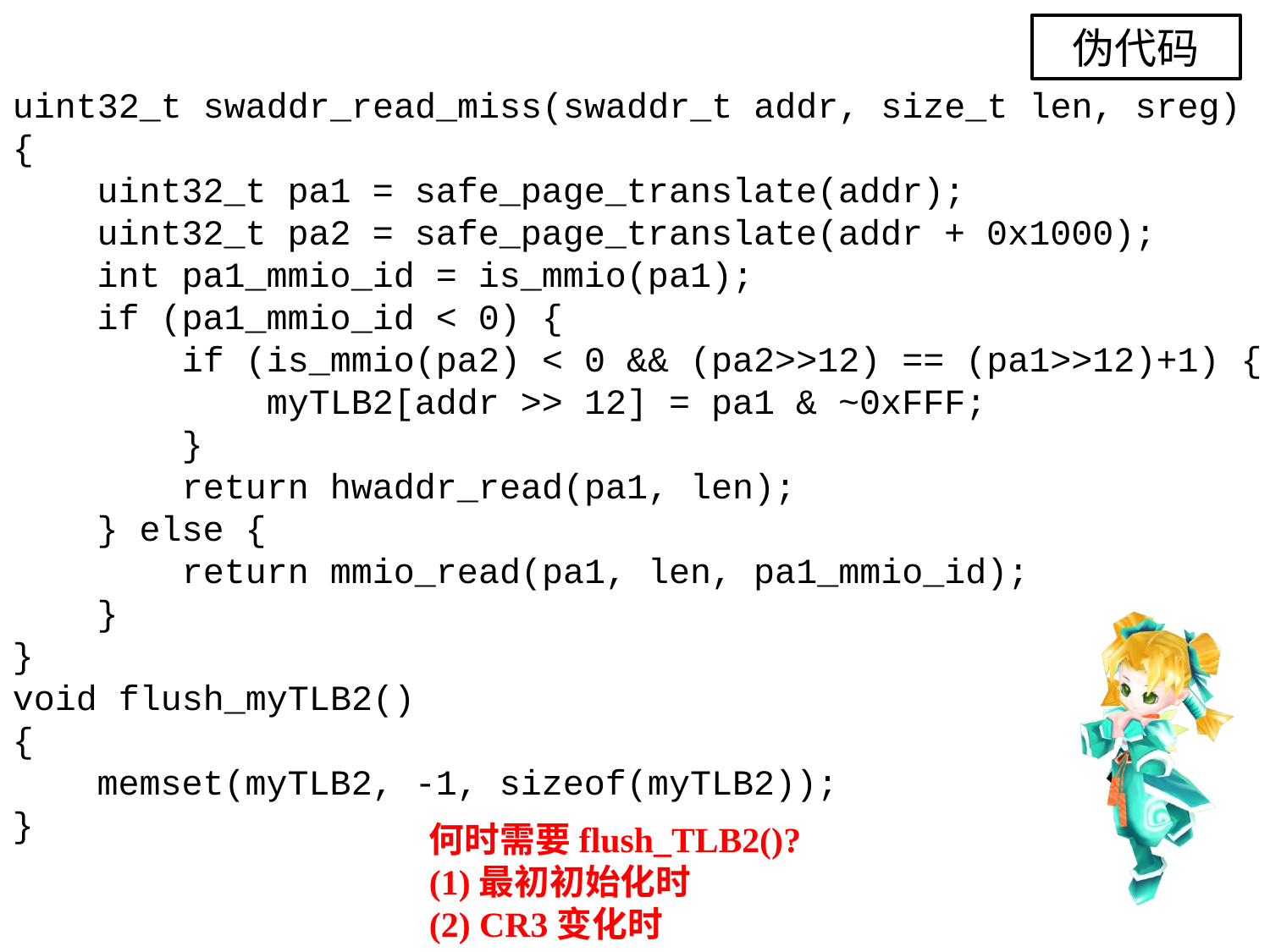

uint32_t swaddr_read_miss(swaddr_t addr, size_t len, sreg)
{
    uint32_t pa1 = safe_page_translate(addr);
    uint32_t pa2 = safe_page_translate(addr + 0x1000);
    int pa1_mmio_id = is_mmio(pa1);
    if (pa1_mmio_id < 0) {
        if (is_mmio(pa2) < 0 && (pa2>>12) == (pa1>>12)+1) {
            myTLB2[addr >> 12] = pa1 & ~0xFFF;
        }
        return hwaddr_read(pa1, len);
    } else {
        return mmio_read(pa1, len, pa1_mmio_id);
    }
}
void flush_myTLB2()
{
    memset(myTLB2, -1, sizeof(myTLB2));
}

伪代码
何时需要flush_TLB2()?
(1)最初初始化时
(2) CR3变化时